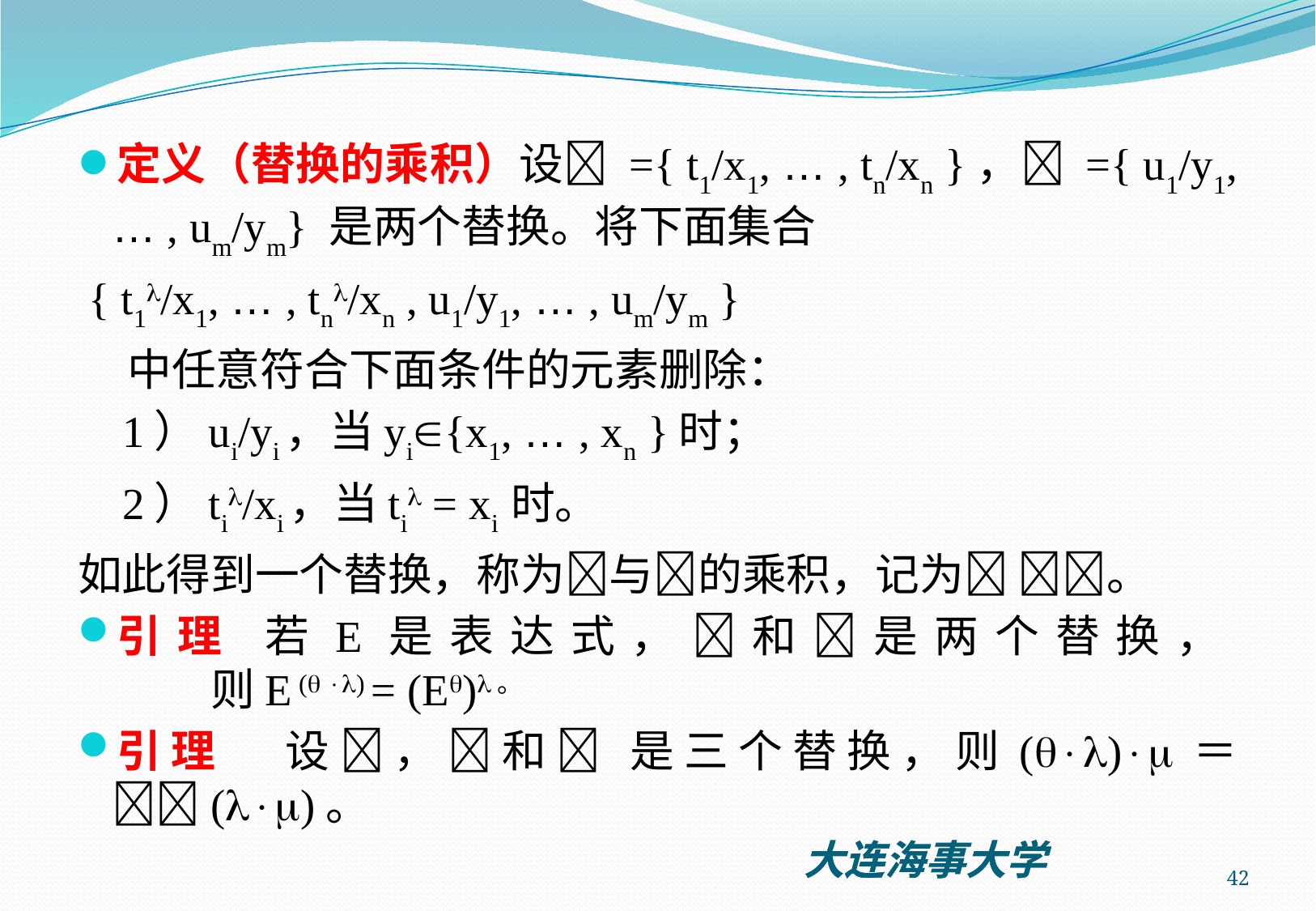

定义（替换的乘积）设θ ={ t1/x1, … , tn/xn }，λ ={ u1/y1, … , um/ym} 是两个替换。将下面集合
 { t1λ/x1, … , tnλ/xn , u1/y1, … , um/ym }
    中任意符合下面条件的元素删除：
    1）ui/yi，当yi∈{x1, … , xn }时；
    2）tiλ/xi，当tiλ = xi 时。
如此得到一个替换，称为θ与λ的乘积，记为θ ⋅λ。
引理 若E是表达式，θ和λ是两个替换，
          则E (θ ⋅λ) = (Eθ)λ。
引理   设θ，λ和μ 是三个替换，则(θ⋅λ)⋅μ＝θ⋅(λ⋅μ)。

42